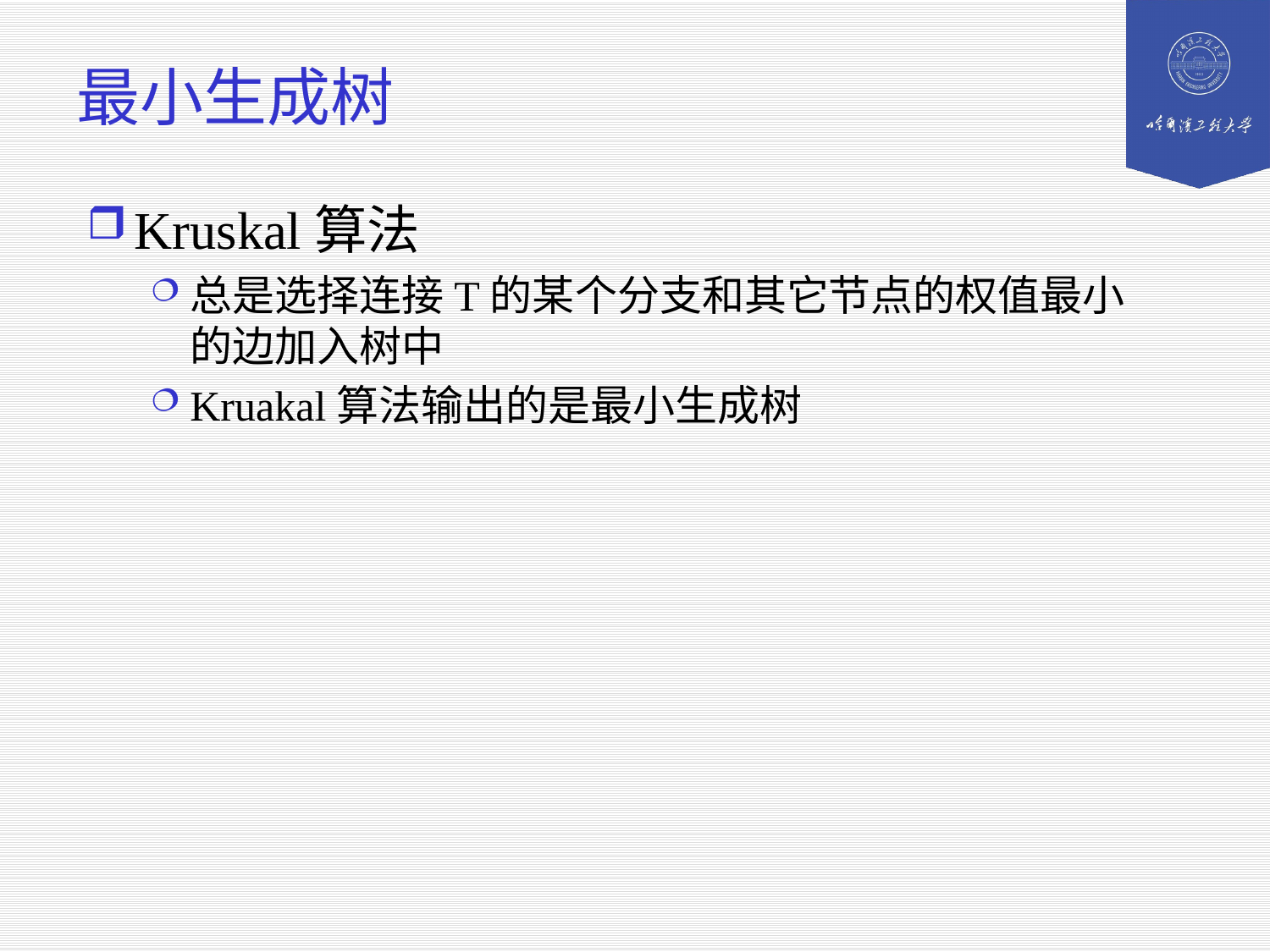

# 最小生成树
Kruskal算法
总是选择连接T的某个分支和其它节点的权值最小的边加入树中
Kruakal算法输出的是最小生成树